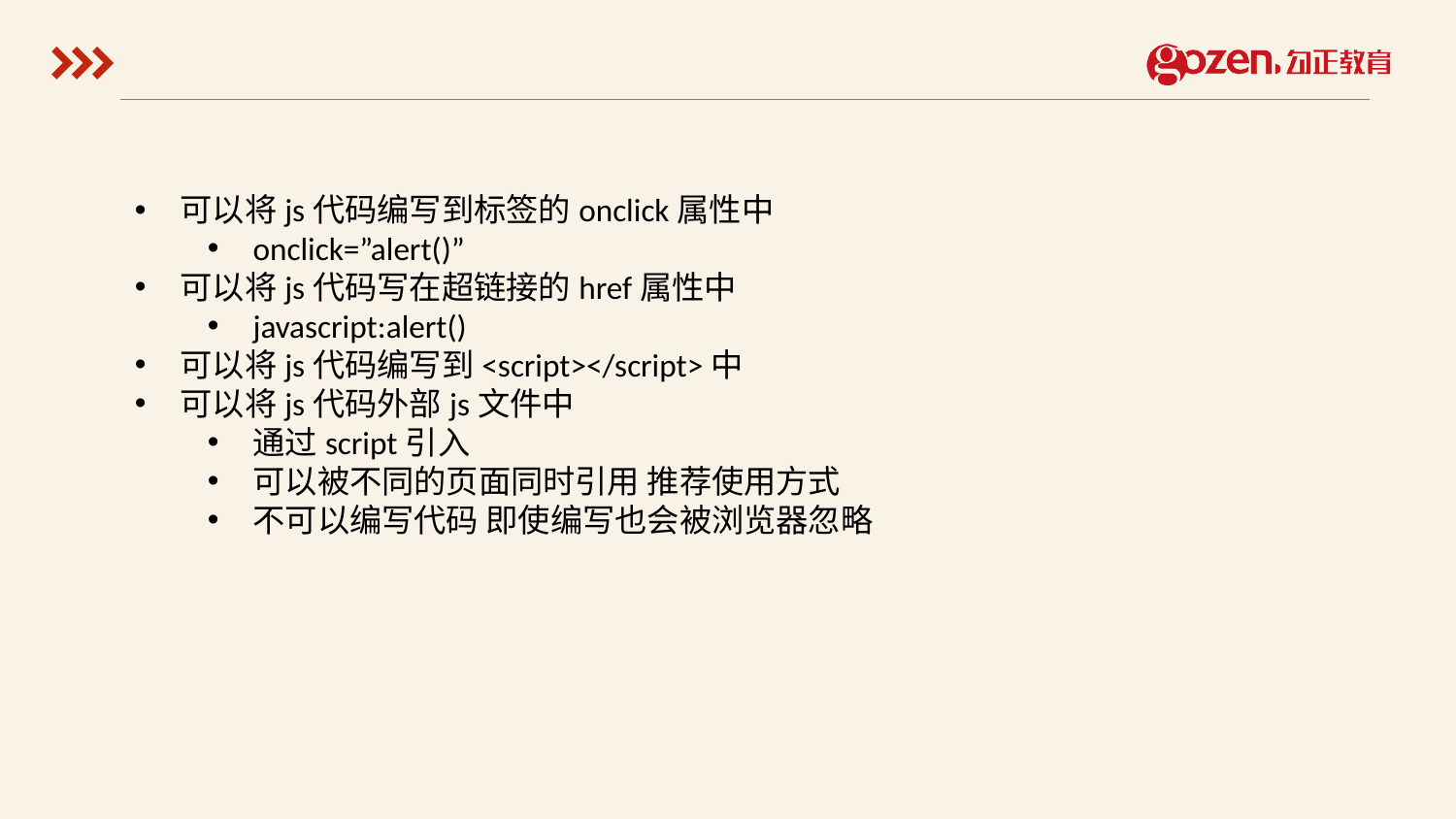

可以将js代码编写到标签的onclick属性中
onclick=”alert()”
可以将js代码写在超链接的href属性中
javascript:alert()
可以将js代码编写到<script></script>中
可以将js代码外部js文件中
通过script引入
可以被不同的页面同时引用 推荐使用方式
不可以编写代码 即使编写也会被浏览器忽略